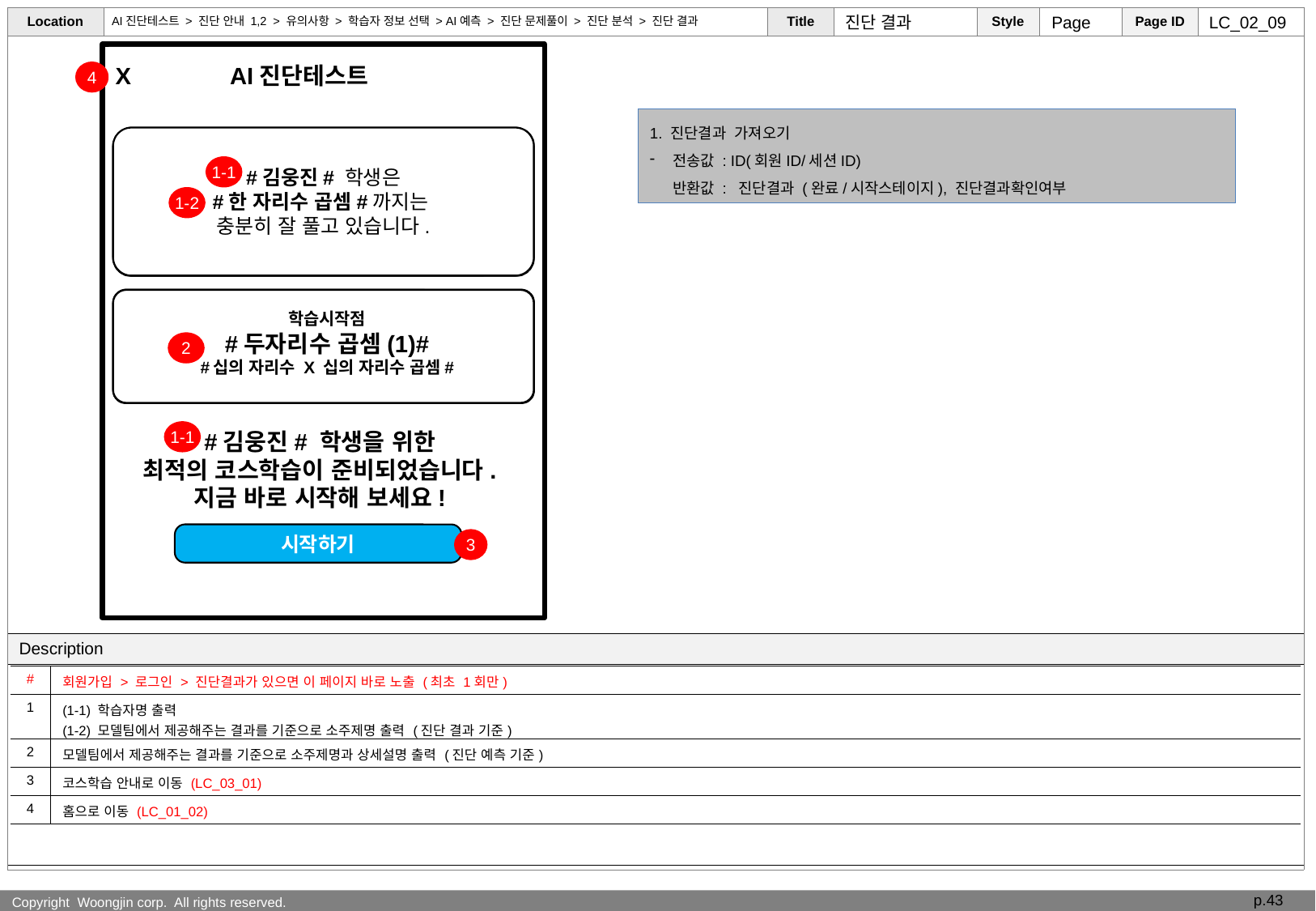

# AI진단테스트 > 진단 안내 1,2  > 유의사항 > 학습자 정보 선택 > AI예측 > 진단 문제풀이 > 진단 분석 > 진단 결과
진단 결과
Page
LC_02_09
 X               AI진단테스트
4
1. 진단결과  가져오기
전송값 : ID(회원ID/세션ID)
반환값 :  진단결과 (완료/시작스테이지), 진단결과확인여부
#김웅진# 학생은
#한 자리수 곱셈#까지는
충분히 잘 풀고 있습니다.
1-1
1-2

학습시작점
#두자리수 곱셈(1)#
#십의 자리수 X 십의 자리수 곱셈#

2
#김웅진# 학생을 위한
최적의 코스학습이 준비되었습니다.
지금 바로 시작해 보세요!
1-1
시작하기
3

| # | 회원가입 > 로그인 > 진단결과가 있으면 이 페이지 바로 노출 (최초 1회만) |
| --- | --- |
| 1 | (1-1) 학습자명 출력 (1-2) 모델팀에서 제공해주는 결과를 기준으로 소주제명 출력 (진단 결과 기준) |
| 2 | 모델팀에서 제공해주는 결과를 기준으로 소주제명과 상세설명 출력 (진단 예측 기준) |
| 3 | 코스학습 안내로 이동 (LC\_03\_01) |
| 4 | 홈으로 이동 (LC\_01\_02) |